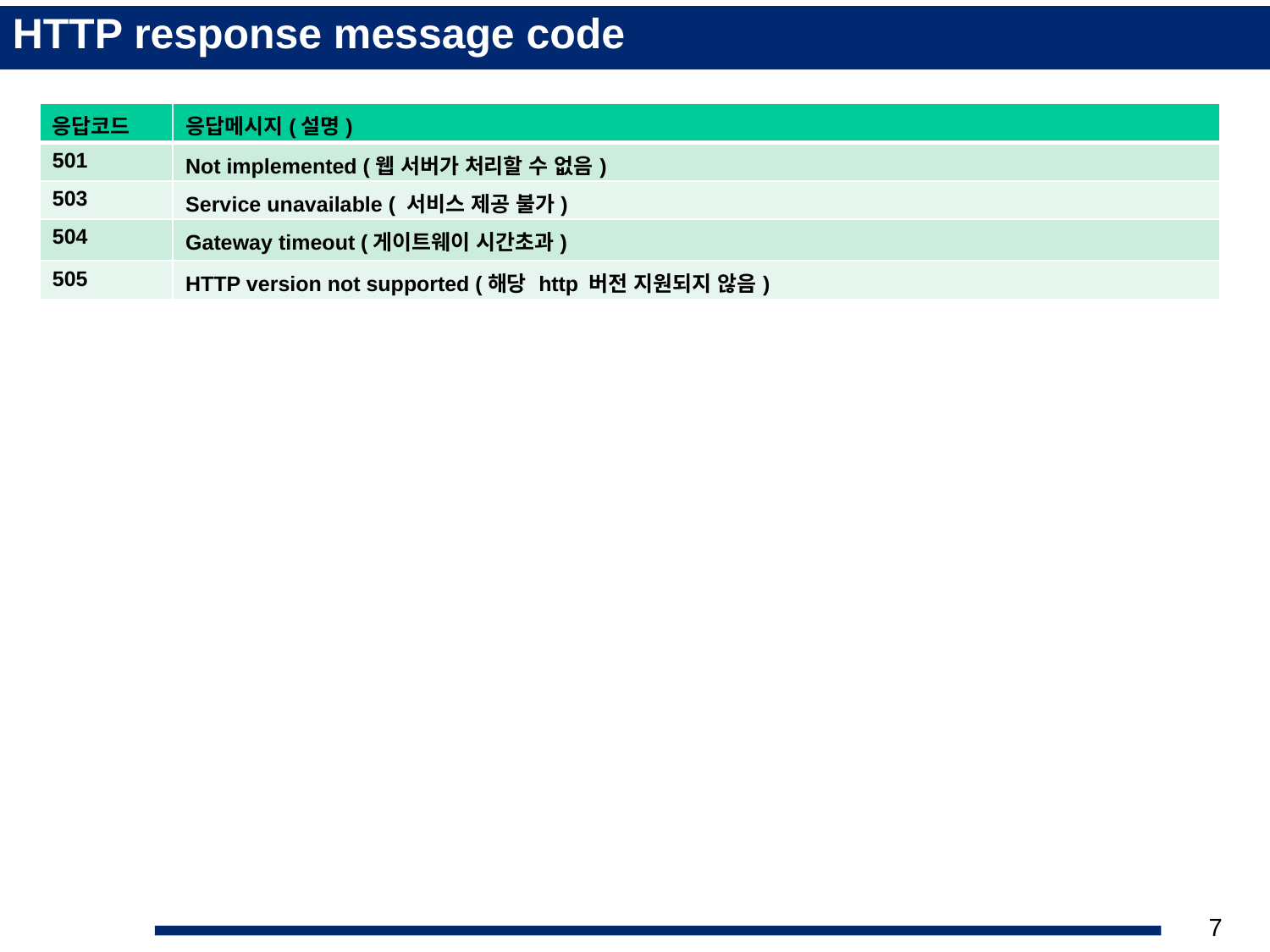

HTTP response message code
| 응답코드 | 응답메시지(설명) |
| --- | --- |
| 501 | Not implemented (웹 서버가 처리할 수 없음) |
| 503 | Service unavailable ( 서비스 제공 불가) |
| 504 | Gateway timeout (게이트웨이 시간초과) |
| 505 | HTTP version not supported (해당 http 버전 지원되지 않음) |